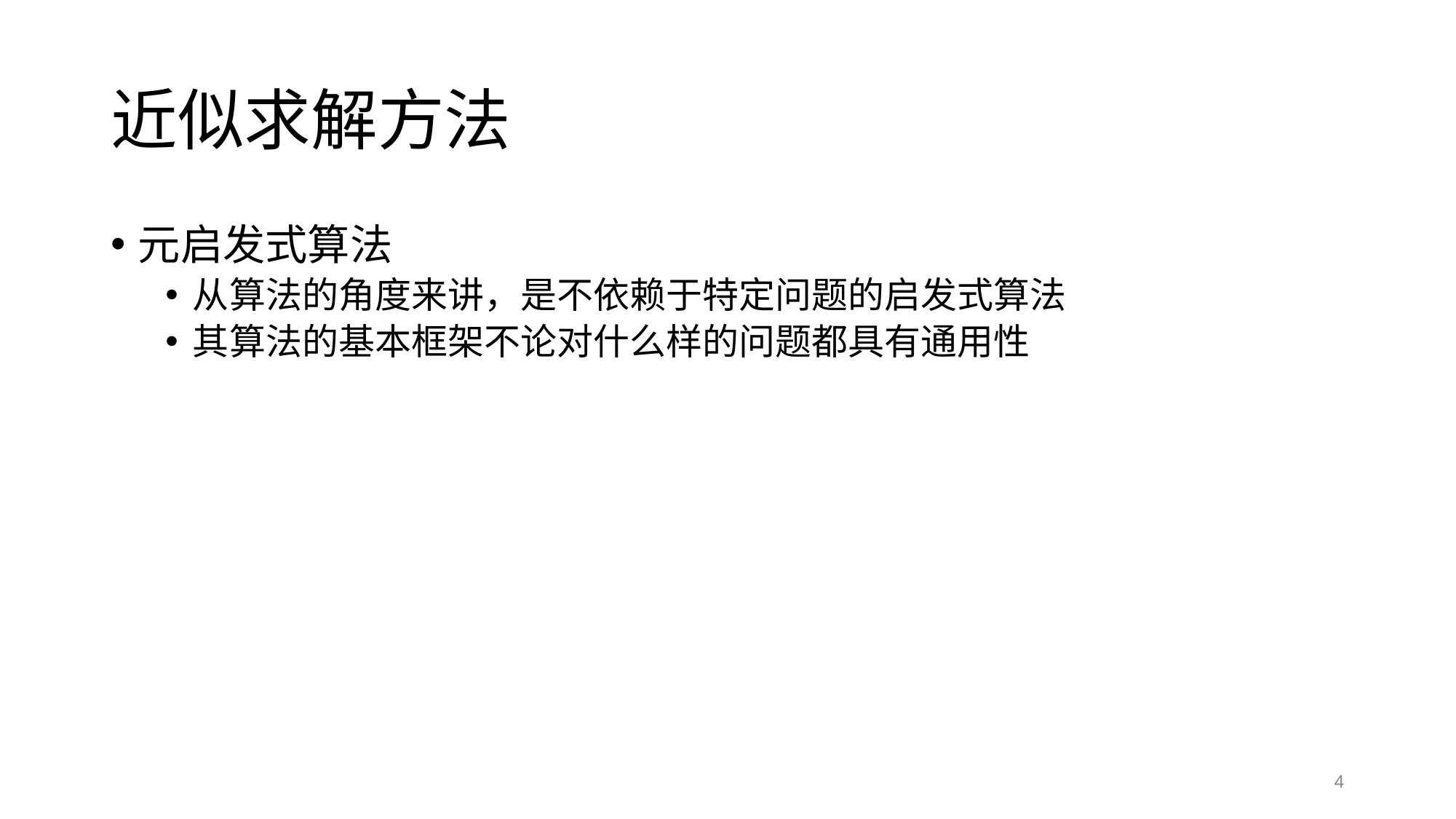

# 近似求解方法
元启发式算法
从算法的角度来讲，是不依赖于特定问题的启发式算法
其算法的基本框架不论对什么样的问题都具有通用性

4